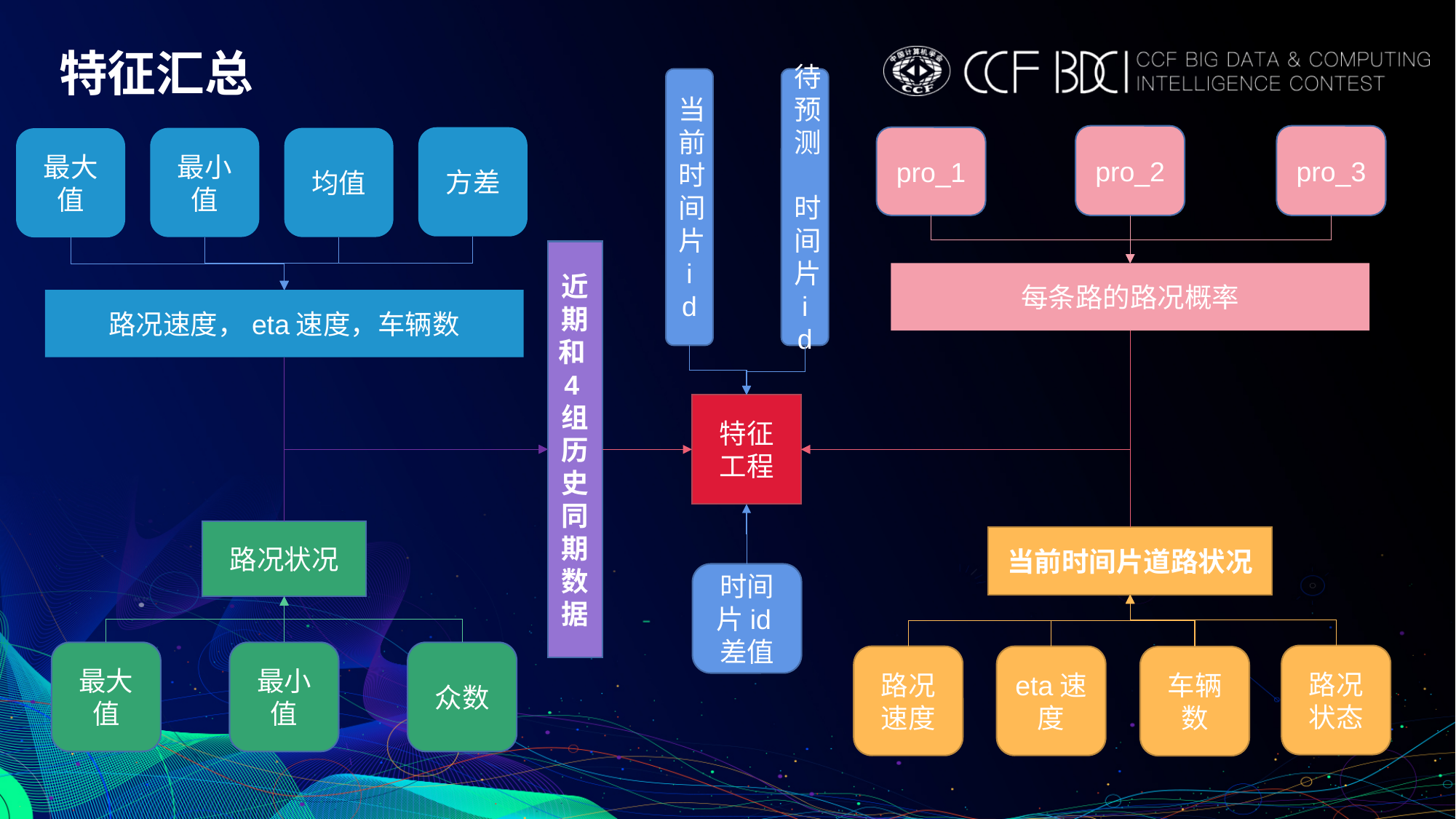

特征汇总
当前时间片id
待预测 时间片id
pro_2
pro_3
pro_1
方差
最小值
均值
最大值
近期和4组历史同期数据
每条路的路况概率
路况速度，eta速度，车辆数
特征
工程
路况状况
当前时间片道路状况
时间片id差值
最大值
最小值
众数
路况状态
路况速度
eta速度
车辆数